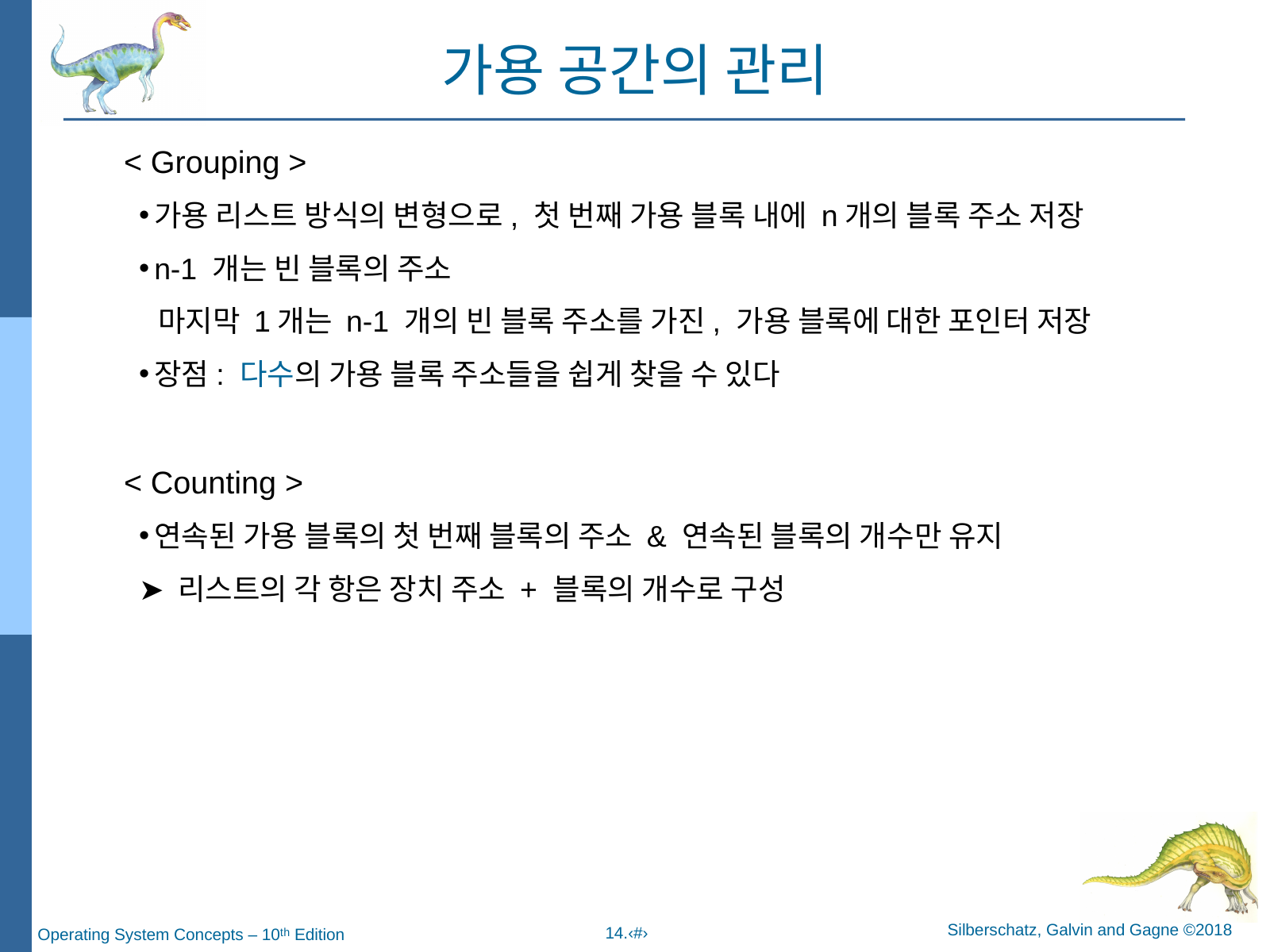

가용 공간의 관리

< Grouping >
가용 리스트 방식의 변형으로, 첫 번째 가용 블록 내에 n개의 블록 주소 저장
n-1 개는 빈 블록의 주소
    마지막 1개는 n-1 개의 빈 블록 주소를 가진, 가용 블록에 대한 포인터 저장
장점: 다수의 가용 블록 주소들을 쉽게 찾을 수 있다

< Counting >
연속된 가용 블록의 첫 번째 블록의 주소 & 연속된 블록의 개수만 유지
➤ 리스트의 각 항은 장치 주소 + 블록의 개수로 구성

Silberschatz, Galvin and Gagne ©2018
14.‹#›
Operating System Concepts – 10ᵗʰ Edition